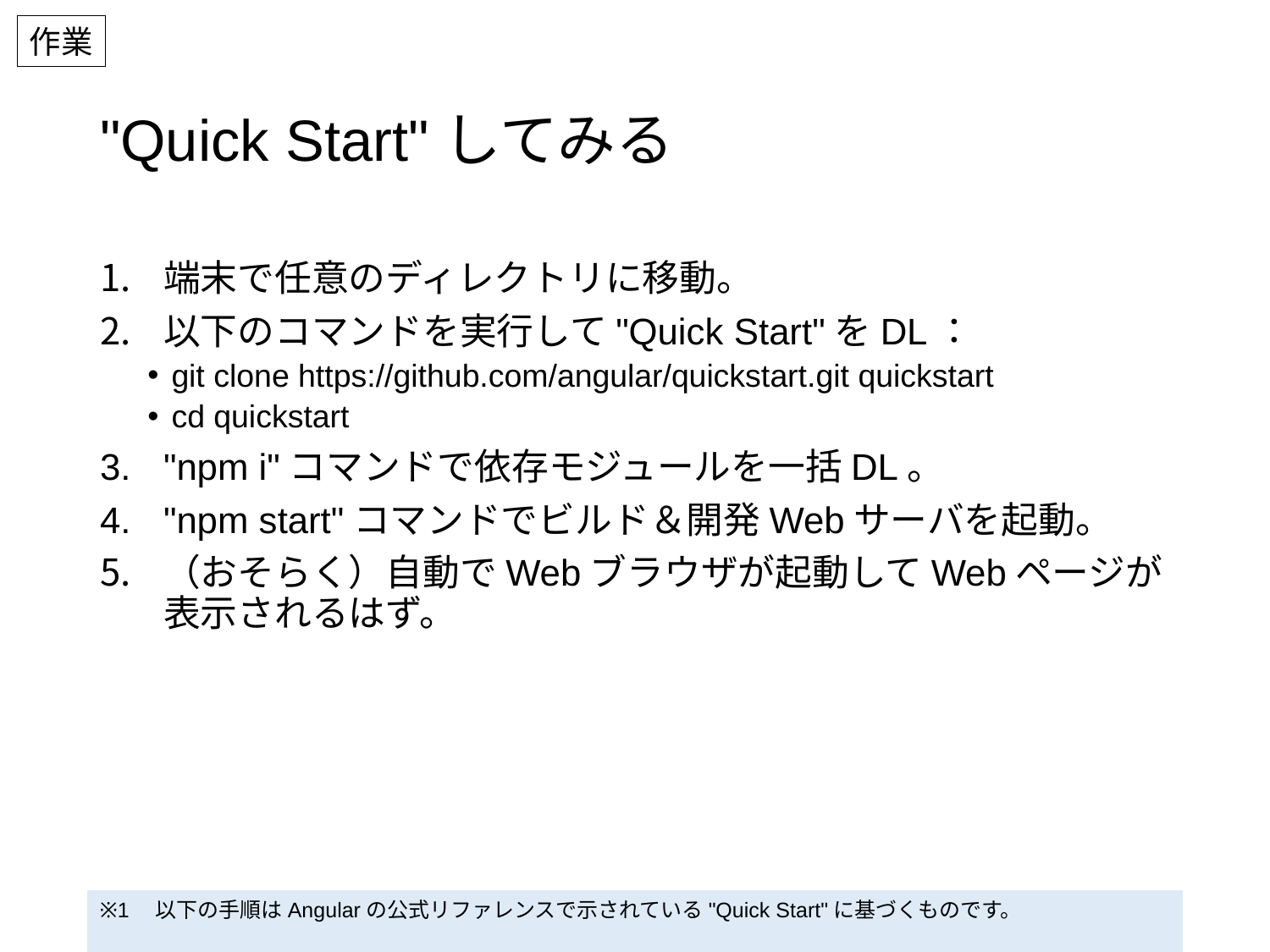

作業
# "Quick Start"してみる
端末で任意のディレクトリに移動。
以下のコマンドを実行して"Quick Start"をDL：
git clone https://github.com/angular/quickstart.git quickstart
cd quickstart
"npm i"コマンドで依存モジュールを一括DL。
"npm start"コマンドでビルド＆開発Webサーバを起動。
（おそらく）自動でWebブラウザが起動してWebページが表示されるはず。

※1　以下の手順はAngularの公式リファレンスで示されている"Quick Start"に基づくものです。